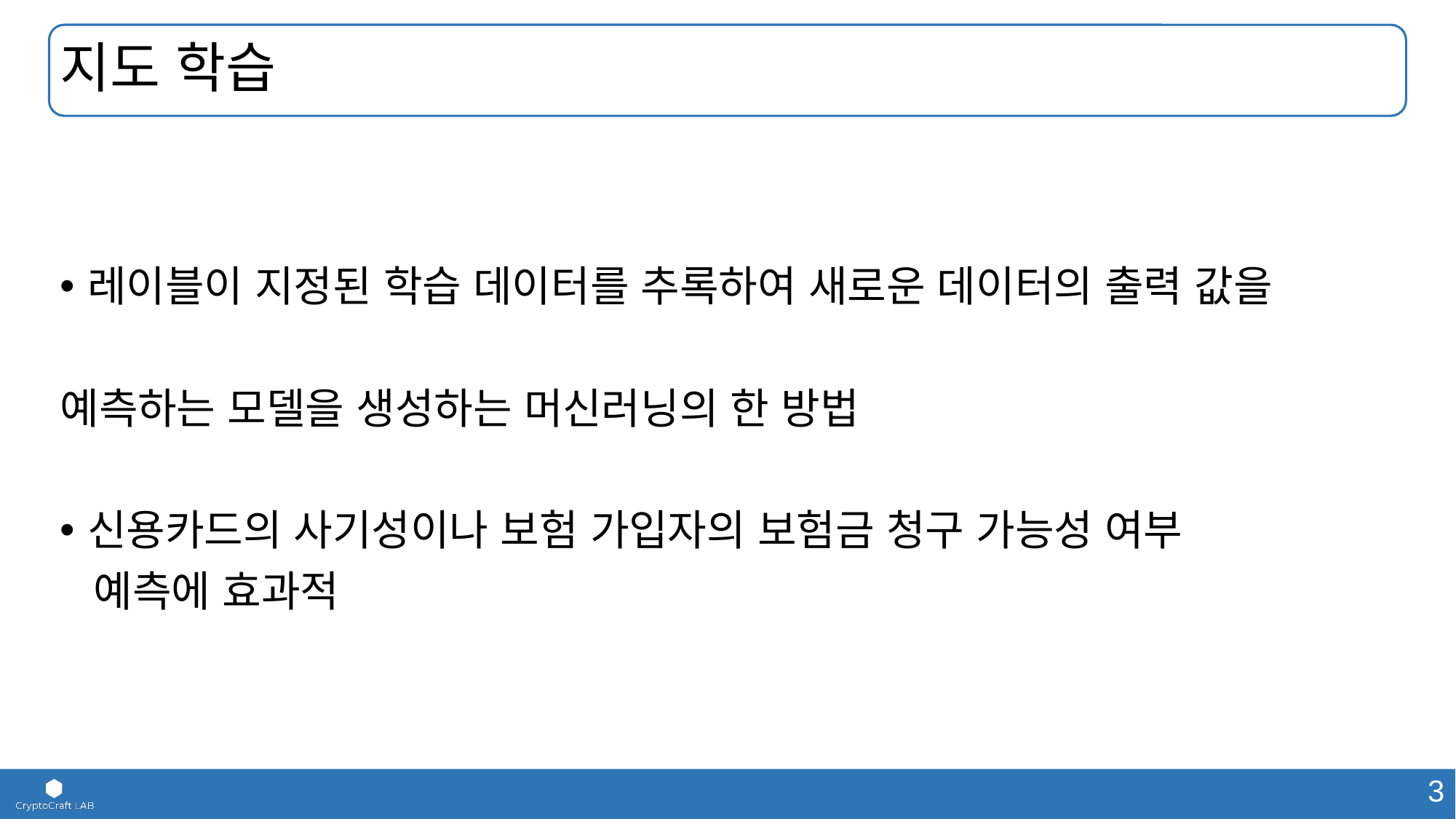

# 지도 학습

레이블이 지정된 학습 데이터를 추록하여 새로운 데이터의 출력 값을

예측하는 모델을 생성하는 머신러닝의 한 방법

신용카드의 사기성이나 보험 가입자의 보험금 청구 가능성 여부
  예측에 효과적